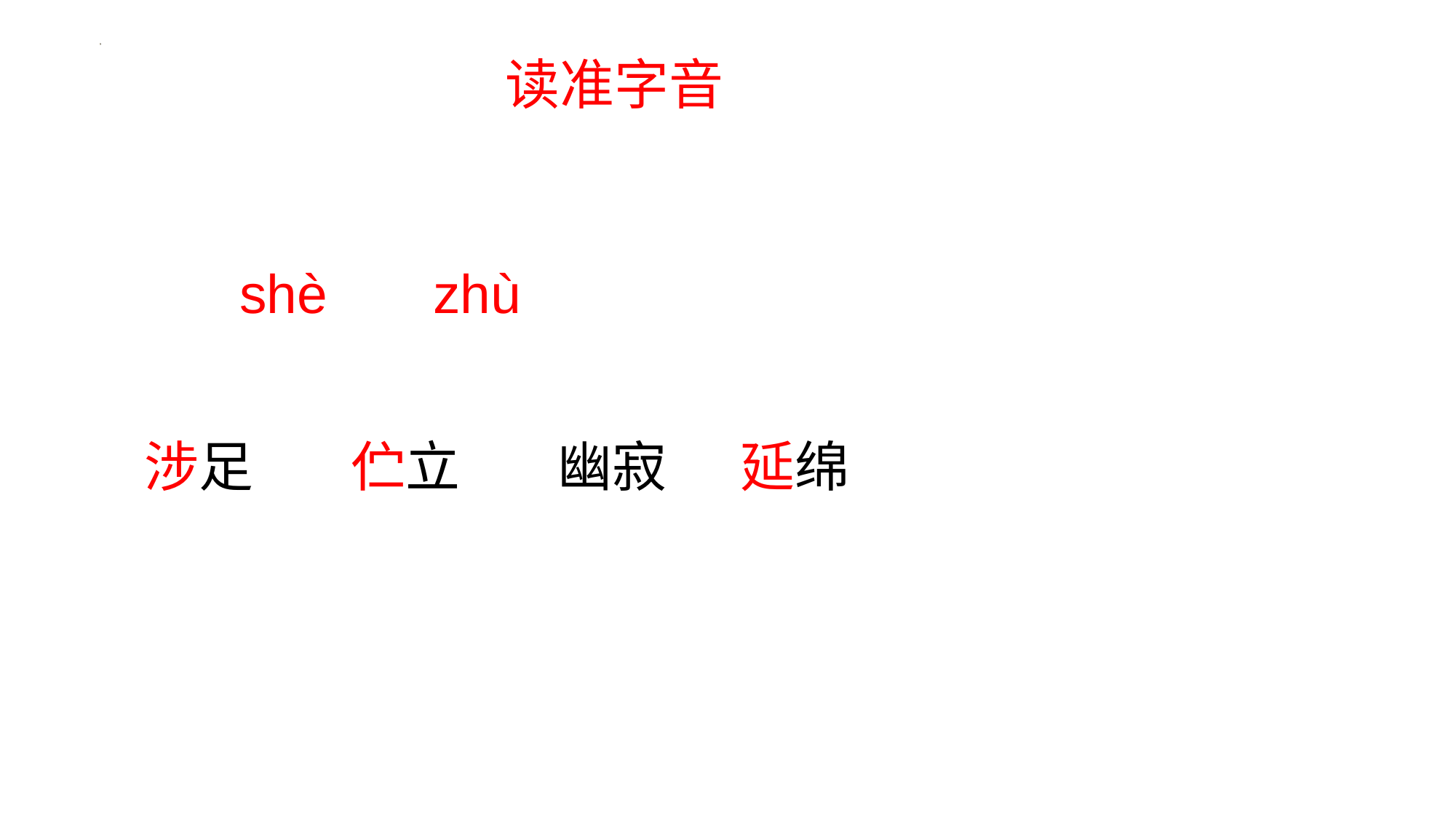

# 读准字音

      涉足        伫立        幽寂      延绵

shè       zhù